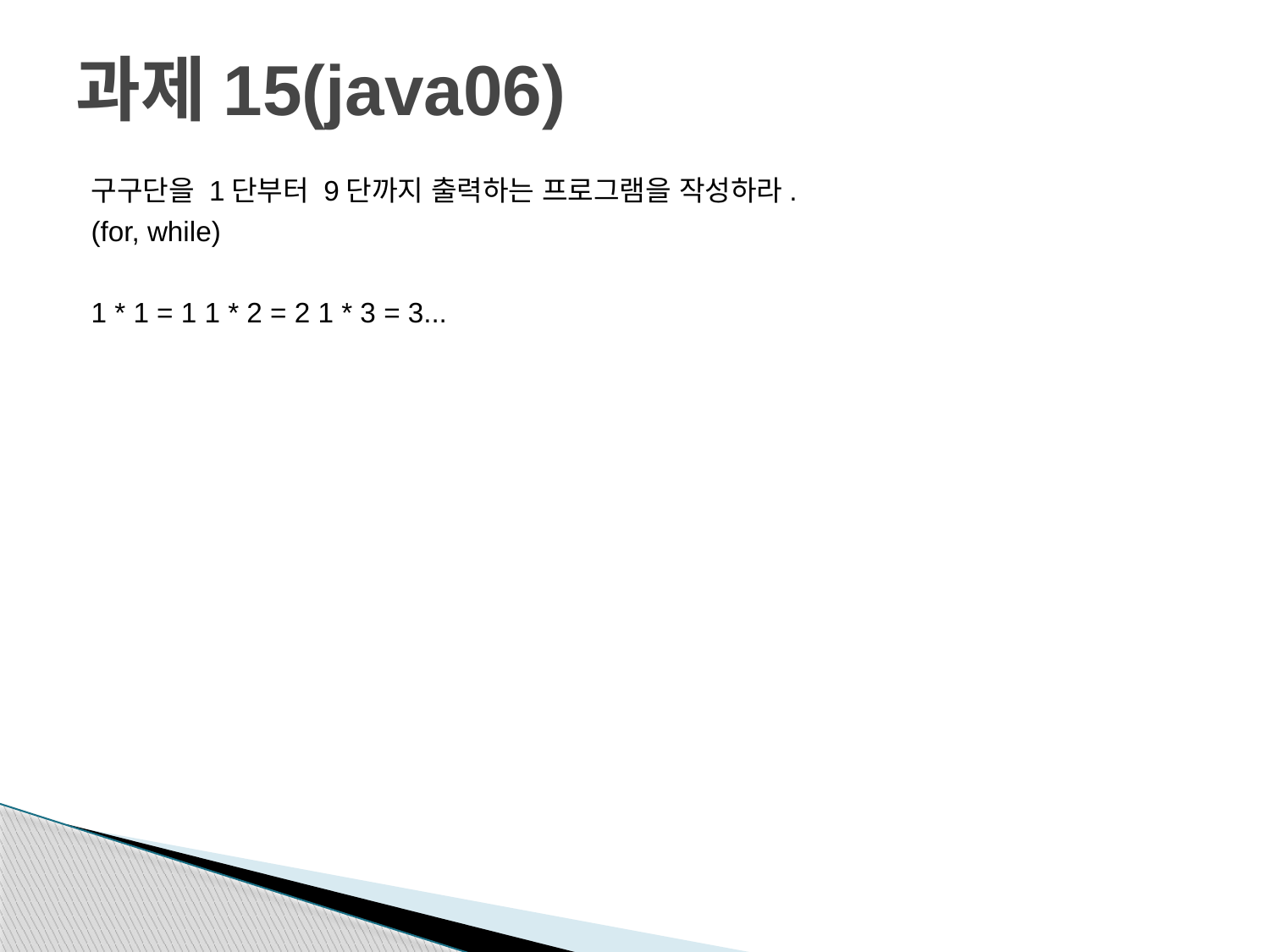

# 과제15(java06)
구구단을 1단부터 9단까지 출력하는 프로그램을 작성하라.
(for, while)

1 * 1 = 1 1 * 2 = 2 1 * 3 = 3...